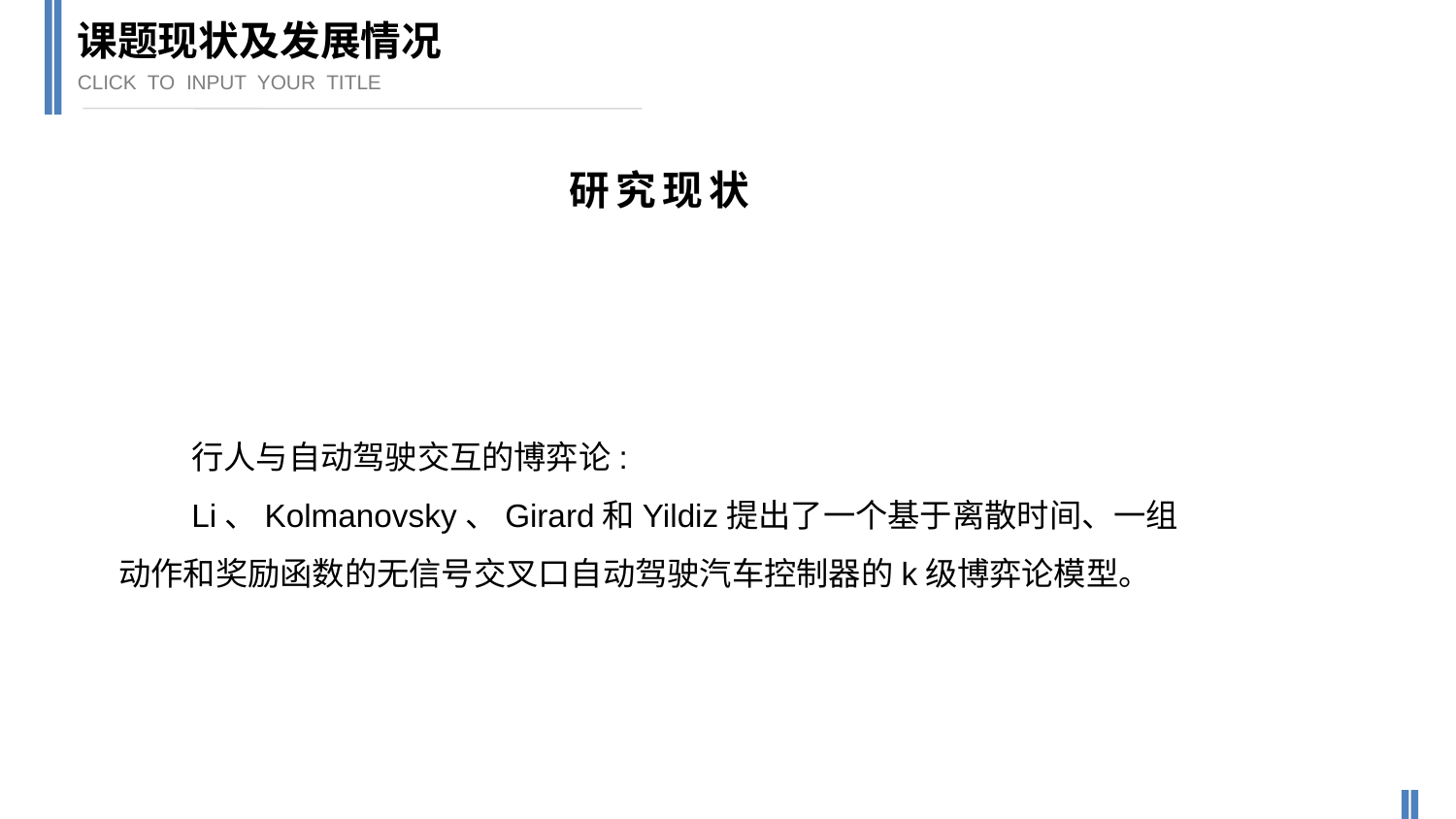

课题现状及发展情况
CLICK  TO  INPUT  YOUR  TITLE
研究现状
行人与自动驾驶交互的博弈论:
Li、Kolmanovsky、Girard和Yildiz提出了一个基于离散时间、一组动作和奖励函数的无信号交叉口自动驾驶汽车控制器的k级博弈论模型。